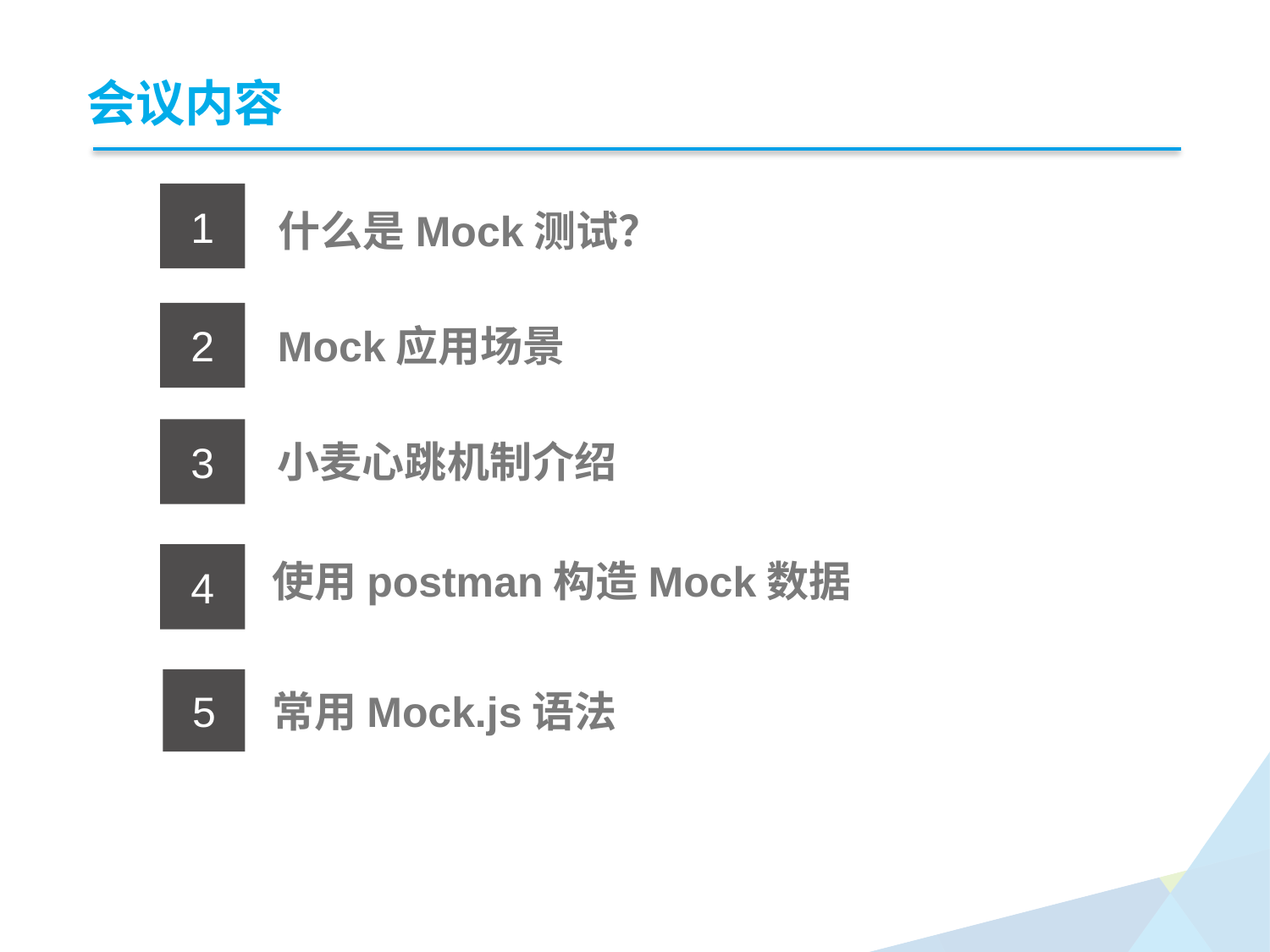

会议内容
1
什么是Mock测试？
2
Mock应用场景
3
小麦心跳机制介绍
4
使用postman构造Mock数据
5
常用Mock.js语法